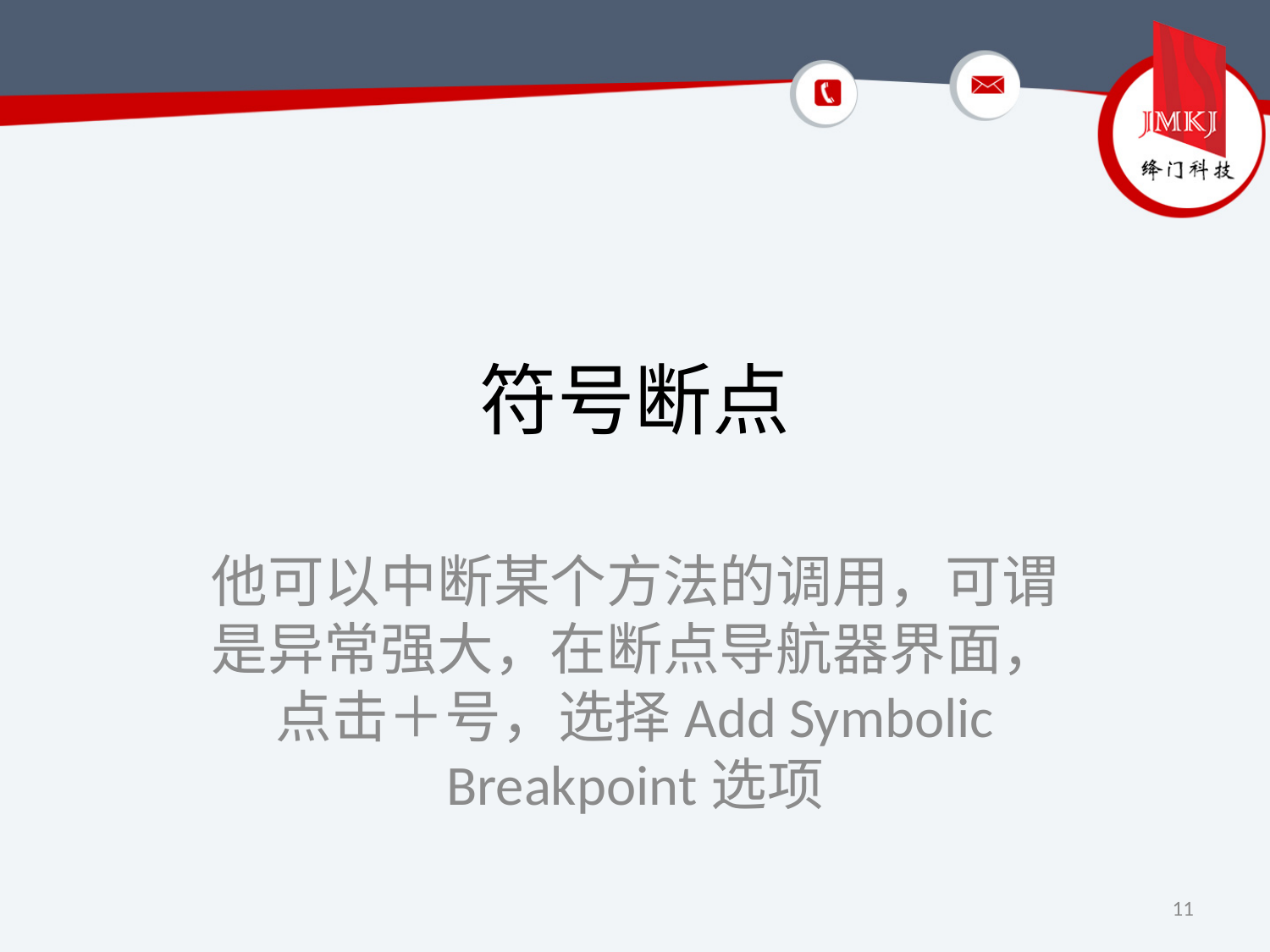

# 符号断点
他可以中断某个方法的调用，可谓是异常强大，在断点导航器界面，点击＋号，选择Add Symbolic Breakpoint选项
11